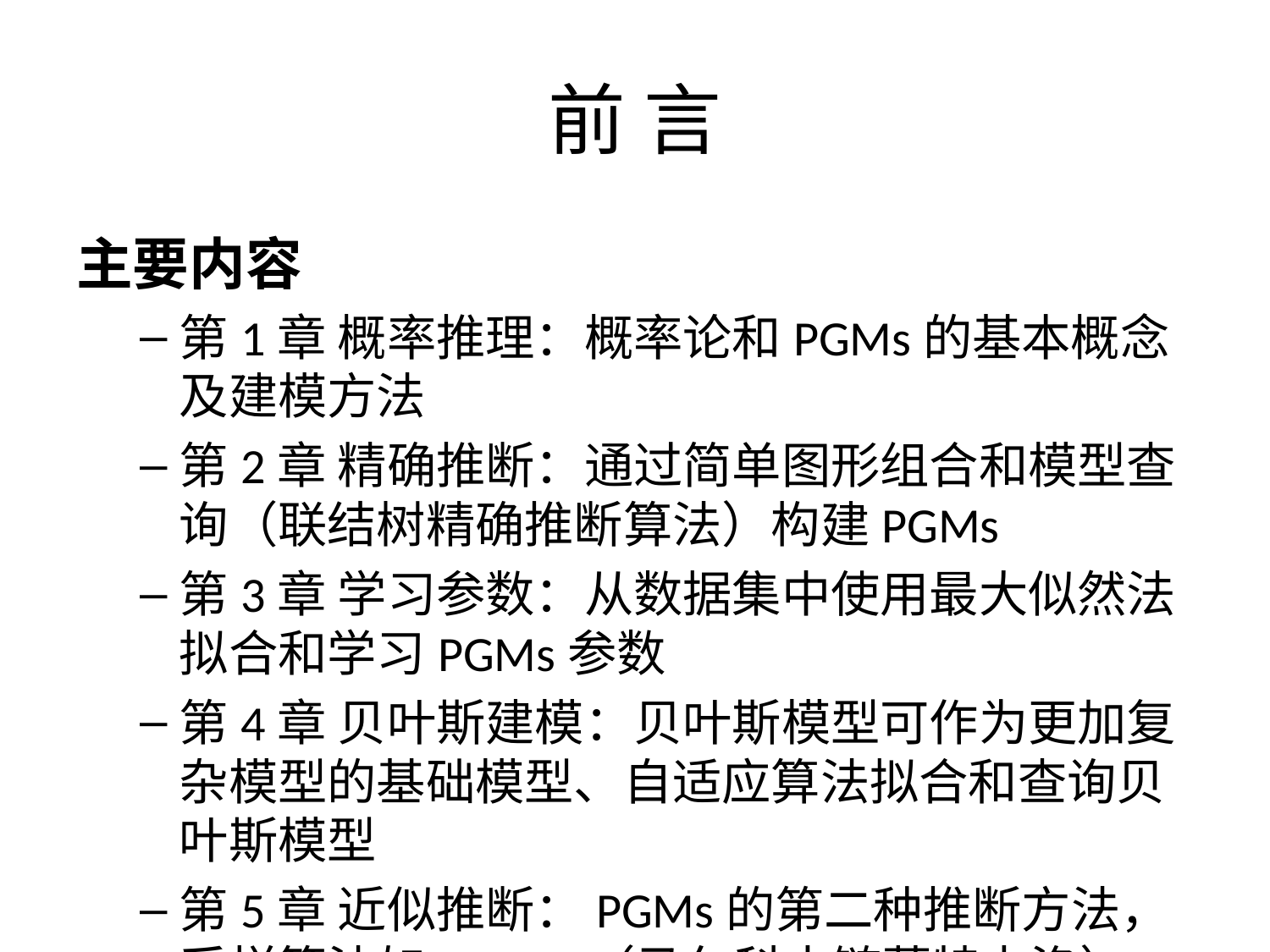

# 前 言
主要内容
第1章 概率推理：概率论和PGMs的基本概念及建模方法
第2章 精确推断：通过简单图形组合和模型查询（联结树精确推断算法）构建PGMs
第3章 学习参数：从数据集中使用最大似然法拟合和学习PGMs参数
第4章 贝叶斯建模：贝叶斯模型可作为更加复杂模型的基础模型、自适应算法拟合和查询贝叶斯模型
第5章 近似推断：PGMs的第二种推断方法，采样算法如MCMC（马尔科夫链蒙特卡洛）
第6章 贝叶斯建模：线性模型
第7章 概率混合模型：复杂的概率模型
网址：http://www.packtpub.com，注册登录后，再访问 http://www.packtpub.com/support，进行Code Downloads